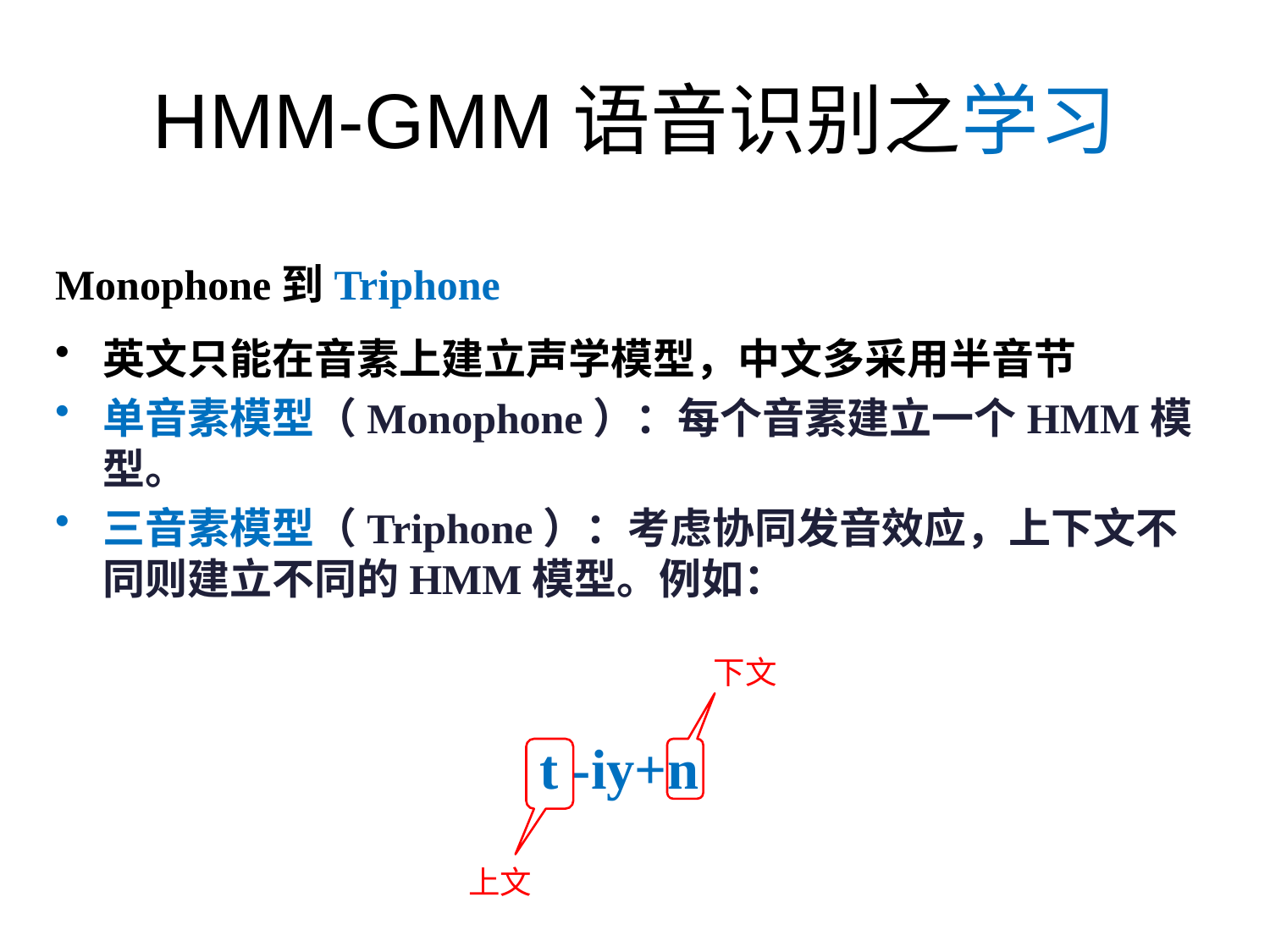

# HMM-GMM语音识别之学习
Monophone到Triphone
英文只能在音素上建立声学模型，中文多采用半音节
单音素模型（Monophone）：每个音素建立一个HMM模型。
三音素模型（Triphone）：考虑协同发音效应，上下文不同则建立不同的HMM模型。例如：

下文
t -iy+n

上文